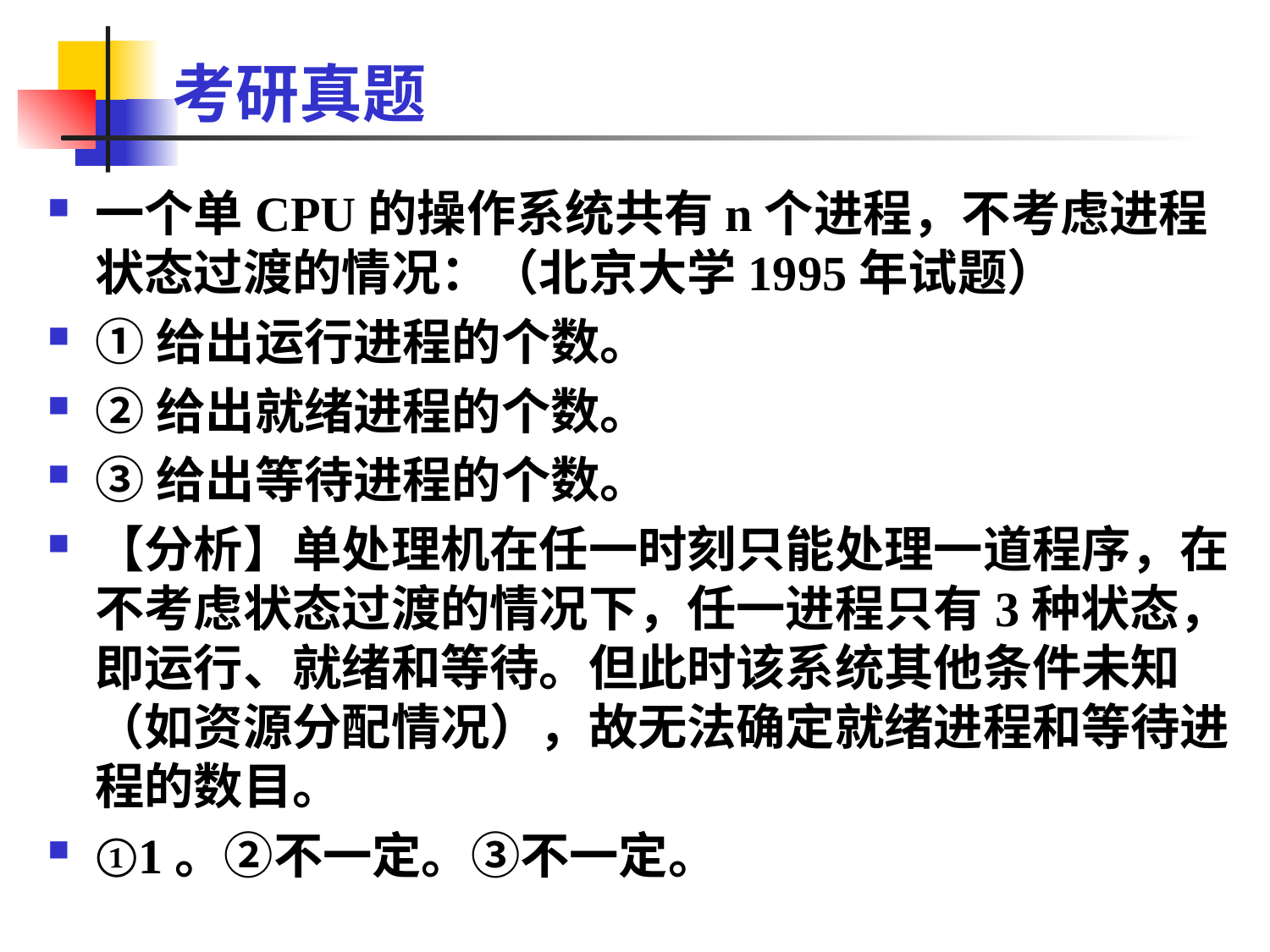

# 考研真题
一个单CPU的操作系统共有n个进程，不考虑进程状态过渡的情况：（北京大学1995年试题）
①给出运行进程的个数。
②给出就绪进程的个数。
③给出等待进程的个数。
【分析】单处理机在任一时刻只能处理一道程序，在不考虑状态过渡的情况下，任一进程只有3种状态，即运行、就绪和等待。但此时该系统其他条件未知（如资源分配情况），故无法确定就绪进程和等待进程的数目。
①1。②不一定。③不一定。